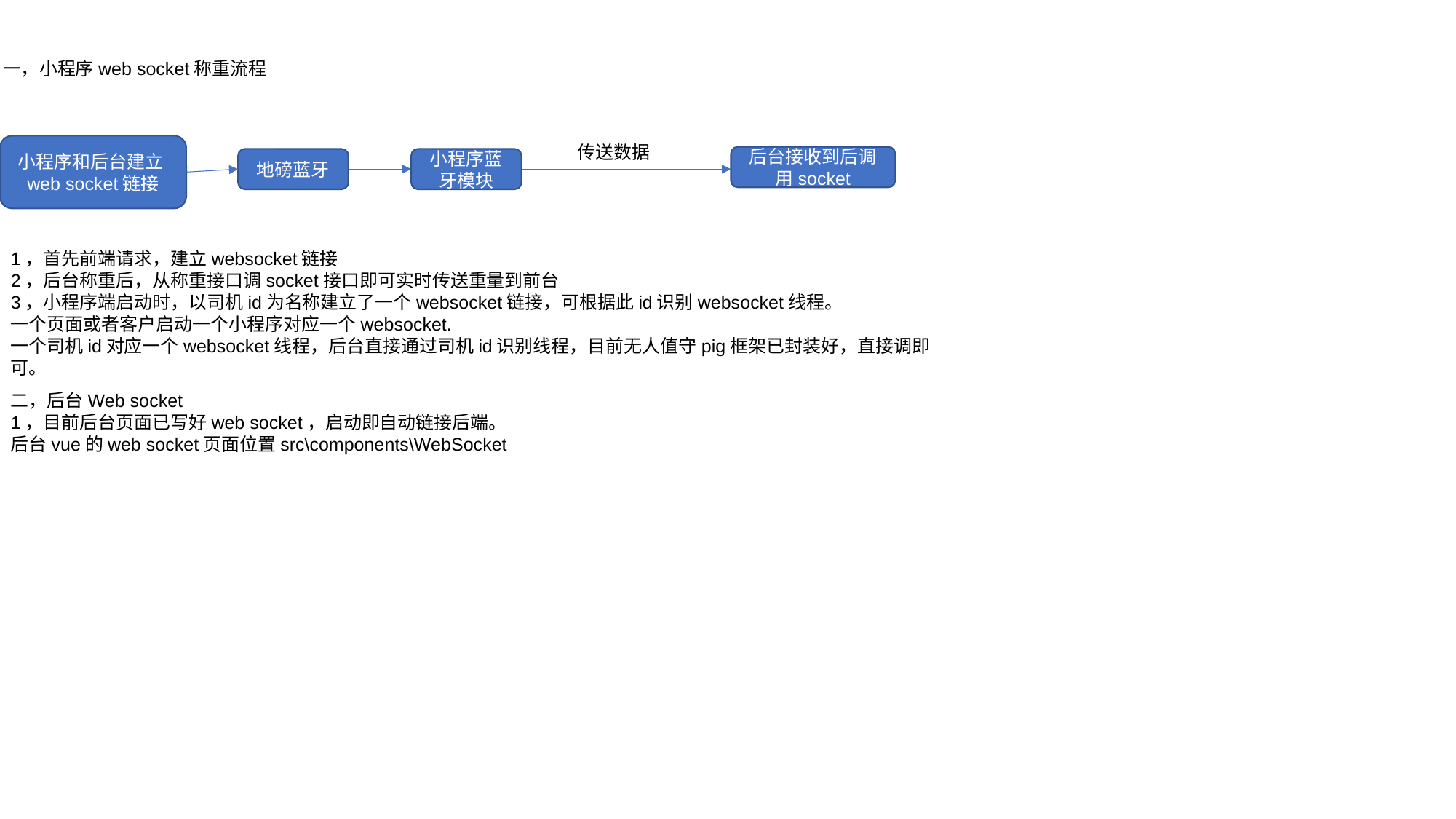

一，小程序web socket称重流程
小程序和后台建立web socket链接
传送数据
后台接收到后调用socket
地磅蓝牙
小程序蓝牙模块
1，首先前端请求，建立websocket链接
2，后台称重后，从称重接口调socket接口即可实时传送重量到前台
3，小程序端启动时，以司机id为名称建立了一个websocket链接，可根据此id识别websocket线程。
一个页面或者客户启动一个小程序对应一个websocket.
一个司机id对应一个websocket线程，后台直接通过司机id识别线程，目前无人值守pig框架已封装好，直接调即可。
二，后台Web socket
1，目前后台页面已写好web socket，启动即自动链接后端。
后台vue的web socket页面位置src\components\WebSocket